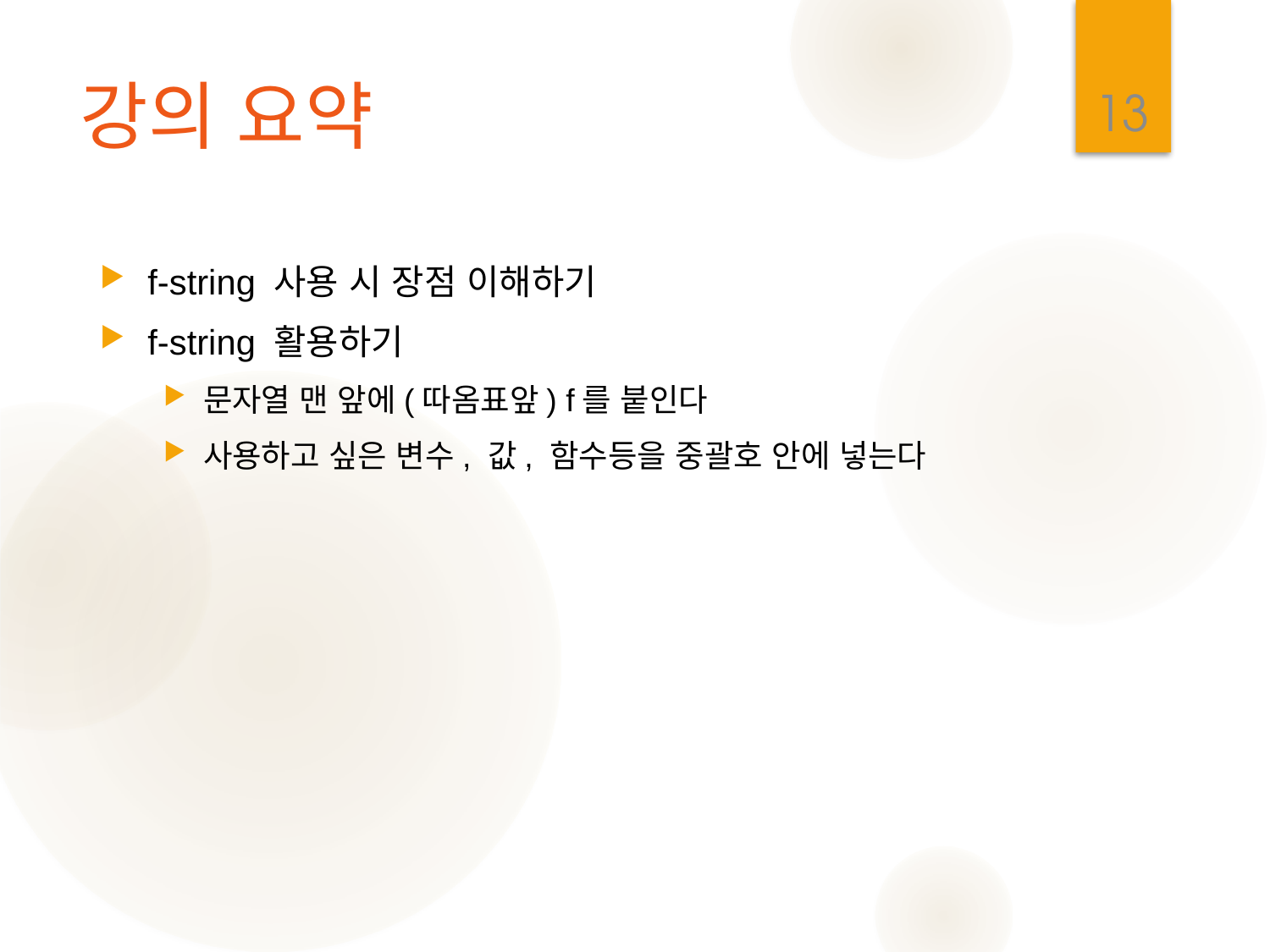

13
# 강의 요약
f-string 사용 시 장점 이해하기
f-string 활용하기
문자열 맨 앞에(따옴표앞) f를 붙인다
사용하고 싶은 변수, 값, 함수등을 중괄호 안에 넣는다